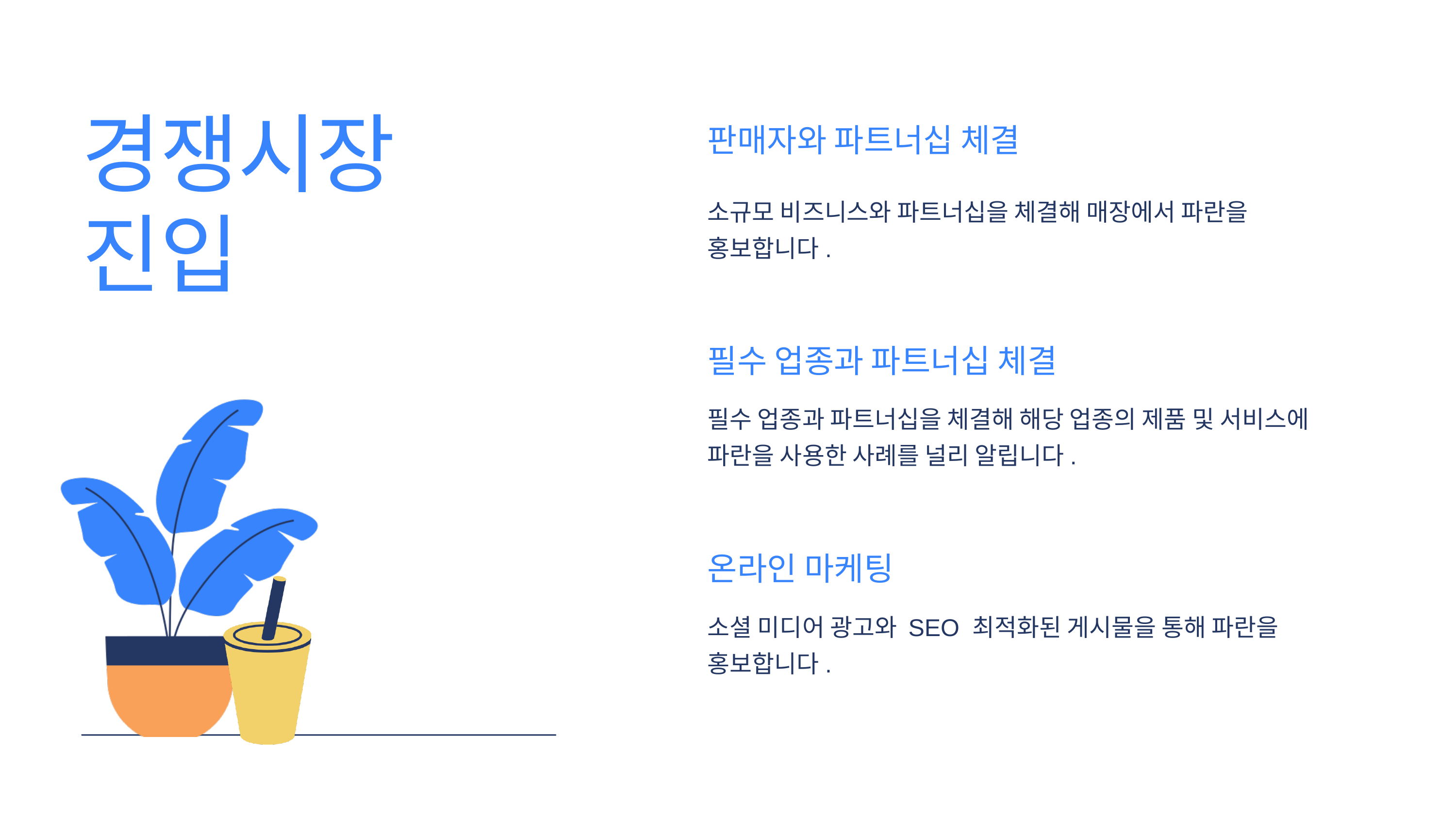

경쟁시장
진입
판매자와 파트너십 체결
소규모 비즈니스와 파트너십을 체결해 매장에서 파란을
홍보합니다.
필수 업종과 파트너십 체결
필수 업종과 파트너십을 체결해 해당 업종의 제품 및 서비스에
파란을 사용한 사례를 널리 알립니다.

온라인 마케팅
소셜 미디어 광고와 SEO 최적화된 게시물을 통해 파란을
홍보합니다.